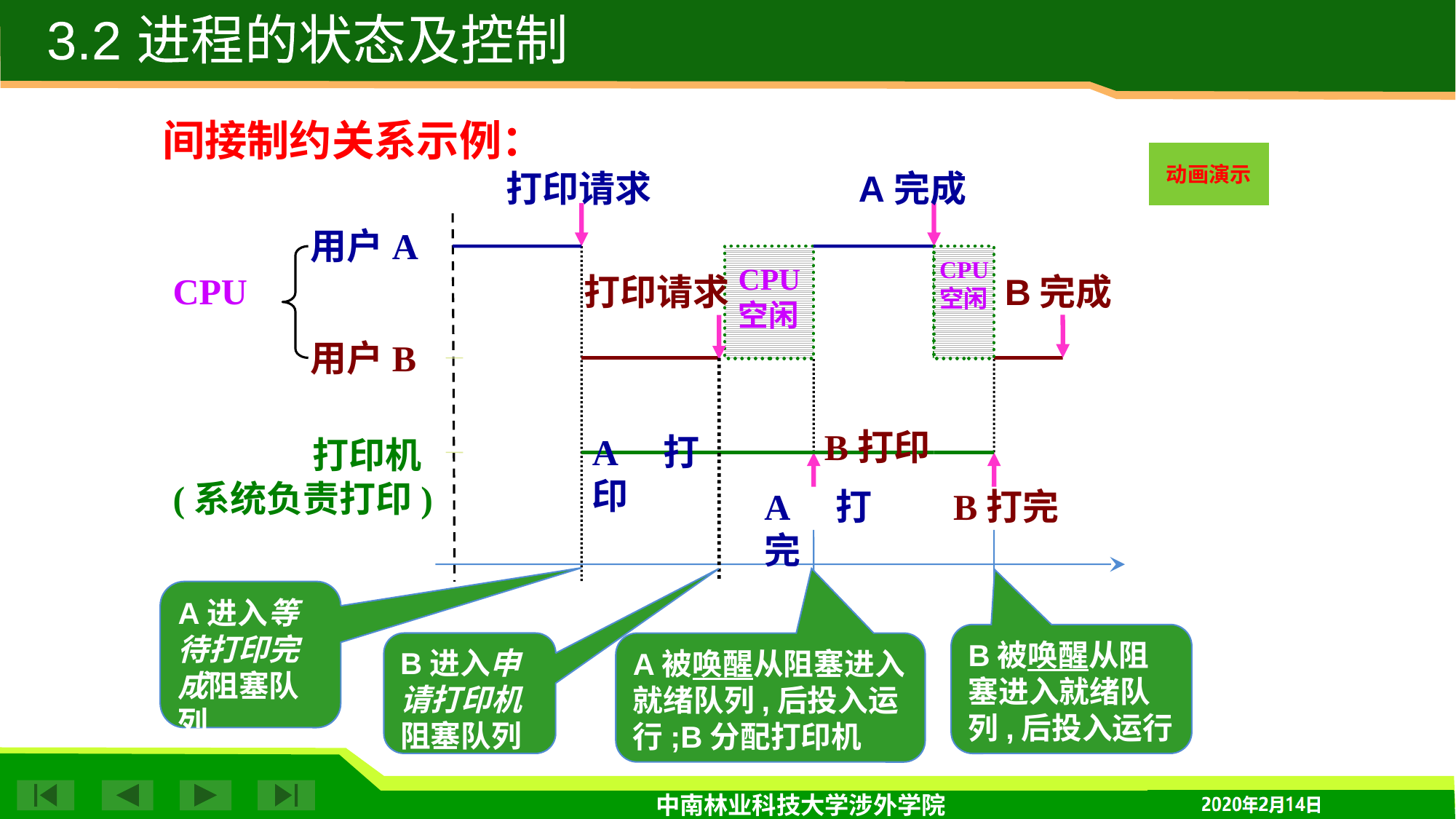

3.2 进程的状态及控制
间接制约关系示例：
动画演示
打印请求
A完成

用户A

CPU
空闲

CPU
空闲
CPU
打印请求
B完成

用户B

B打印

A打印

                打印机
(系统负责打印)

A打完
B打完

A进入等待打印完成阻塞队列
B被唤醒从阻塞进入就绪队列,后投入运行
B进入申请打印机阻塞队列
A被唤醒从阻塞进入就绪队列,后投入运行;B分配打印机